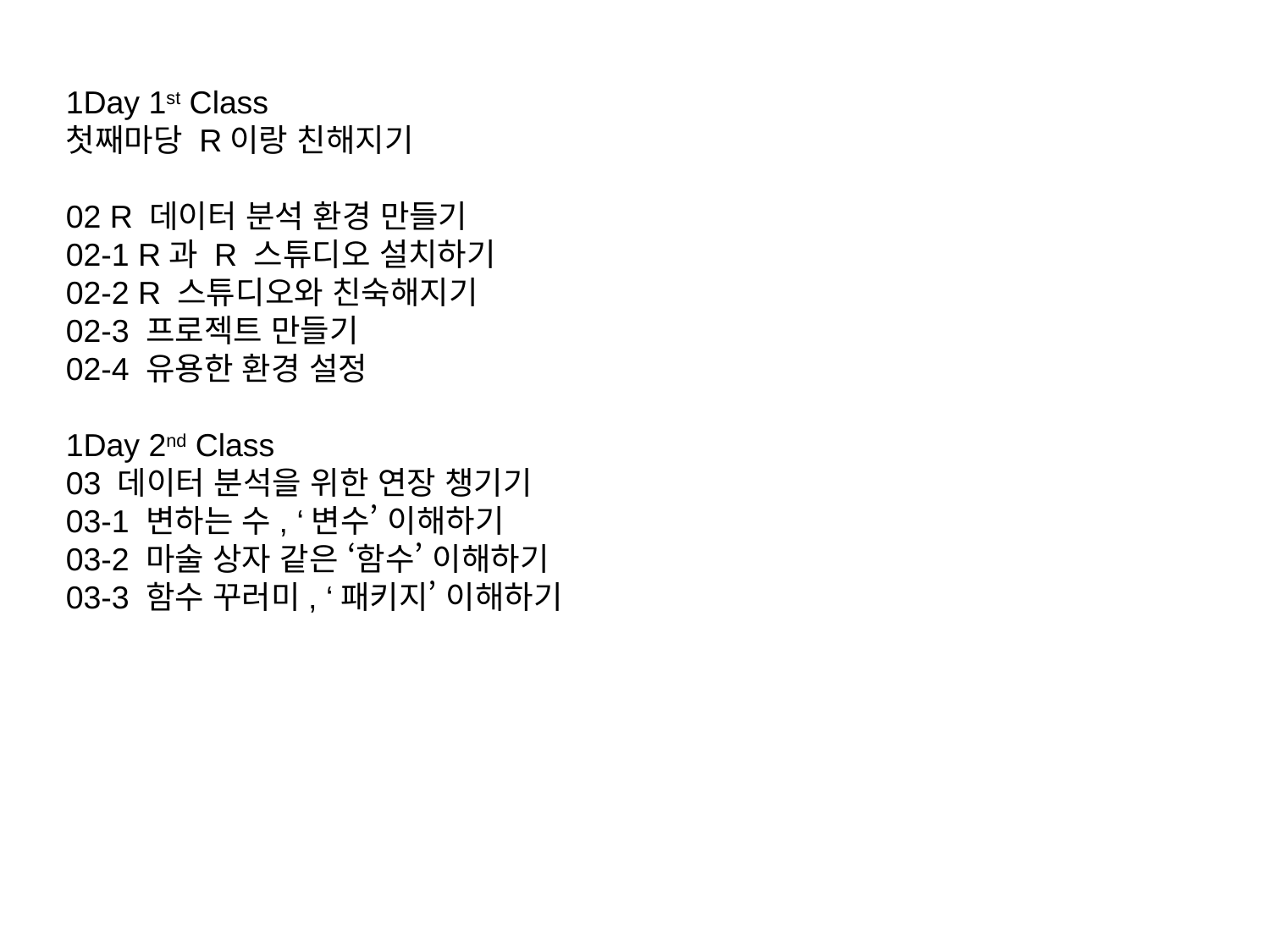

1Day 1st Class
첫째마당 R이랑 친해지기

02 R 데이터 분석 환경 만들기 
02-1 R과 R 스튜디오 설치하기 
02-2 R 스튜디오와 친숙해지기 
02-3 프로젝트 만들기
02-4 유용한 환경 설정
1Day 2nd Class
03 데이터 분석을 위한 연장 챙기기 
03-1 변하는 수, ‘변수’ 이해하기 
03-2 마술 상자 같은 ‘함수’ 이해하기 
03-3 함수 꾸러미, ‘패키지’ 이해하기